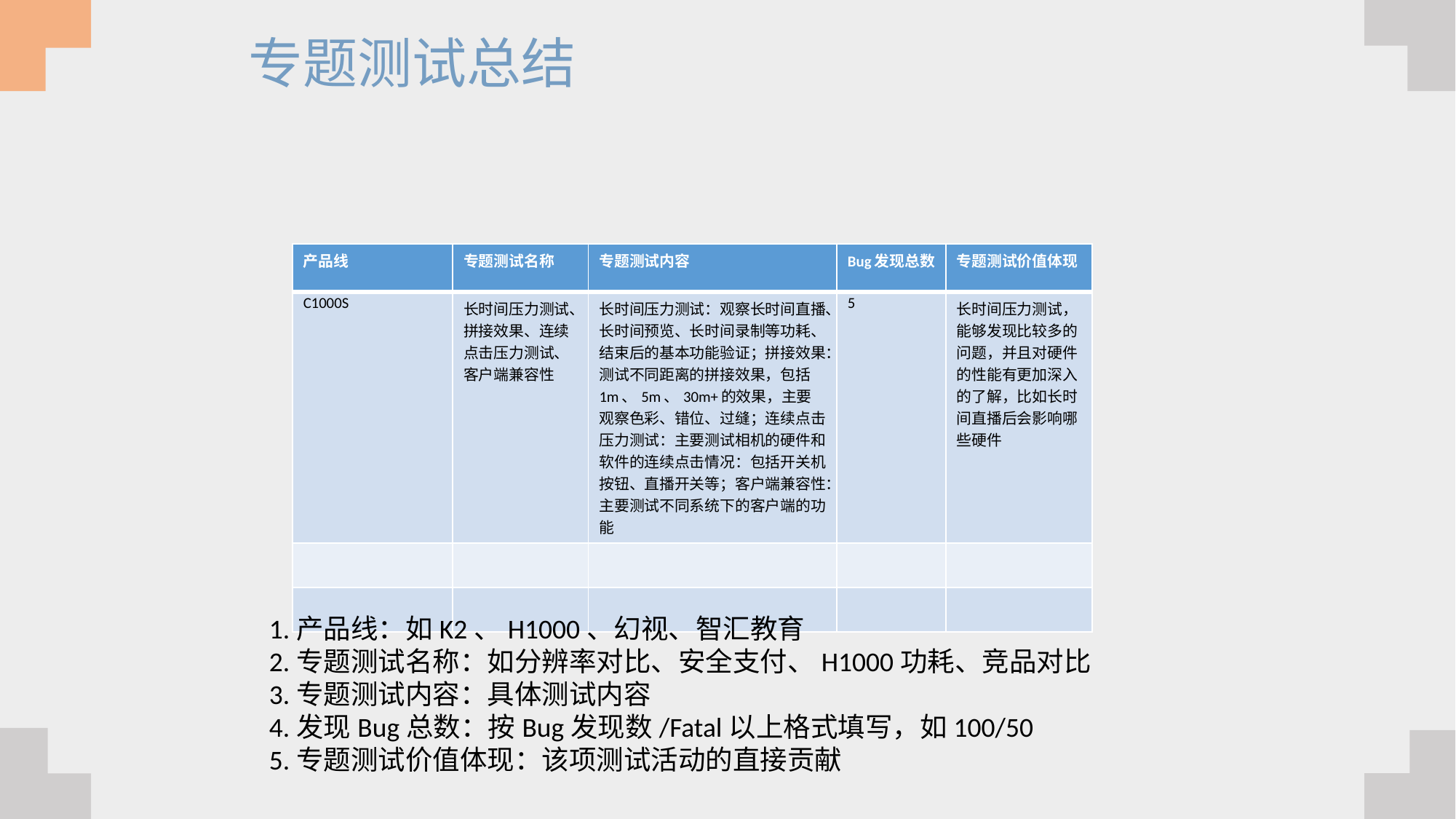

专题测试总结
| 产品线 | 专题测试名称 | 专题测试内容 | Bug发现总数 | 专题测试价值体现 |
| --- | --- | --- | --- | --- |
| C1000S | 长时间压力测试、拼接效果、连续点击压力测试、客户端兼容性 | 长时间压力测试：观察长时间直播、长时间预览、长时间录制等功耗、结束后的基本功能验证；拼接效果：测试不同距离的拼接效果，包括1m、5m、30m+的效果，主要观察色彩、错位、过缝；连续点击压力测试：主要测试相机的硬件和软件的连续点击情况：包括开关机按钮、直播开关等；客户端兼容性：主要测试不同系统下的客户端的功能 | 5 | 长时间压力测试，能够发现比较多的问题，并且对硬件的性能有更加深入的了解，比如长时间直播后会影响哪些硬件 |
|  |  |  |  |  |
|  |  |  |  |  |
1.产品线：如K2、H1000、幻视、智汇教育
2.专题测试名称：如分辨率对比、安全支付、H1000功耗、竞品对比
3.专题测试内容：具体测试内容
4.发现Bug总数：按Bug发现数/Fatal以上格式填写，如100/50
5.专题测试价值体现：该项测试活动的直接贡献